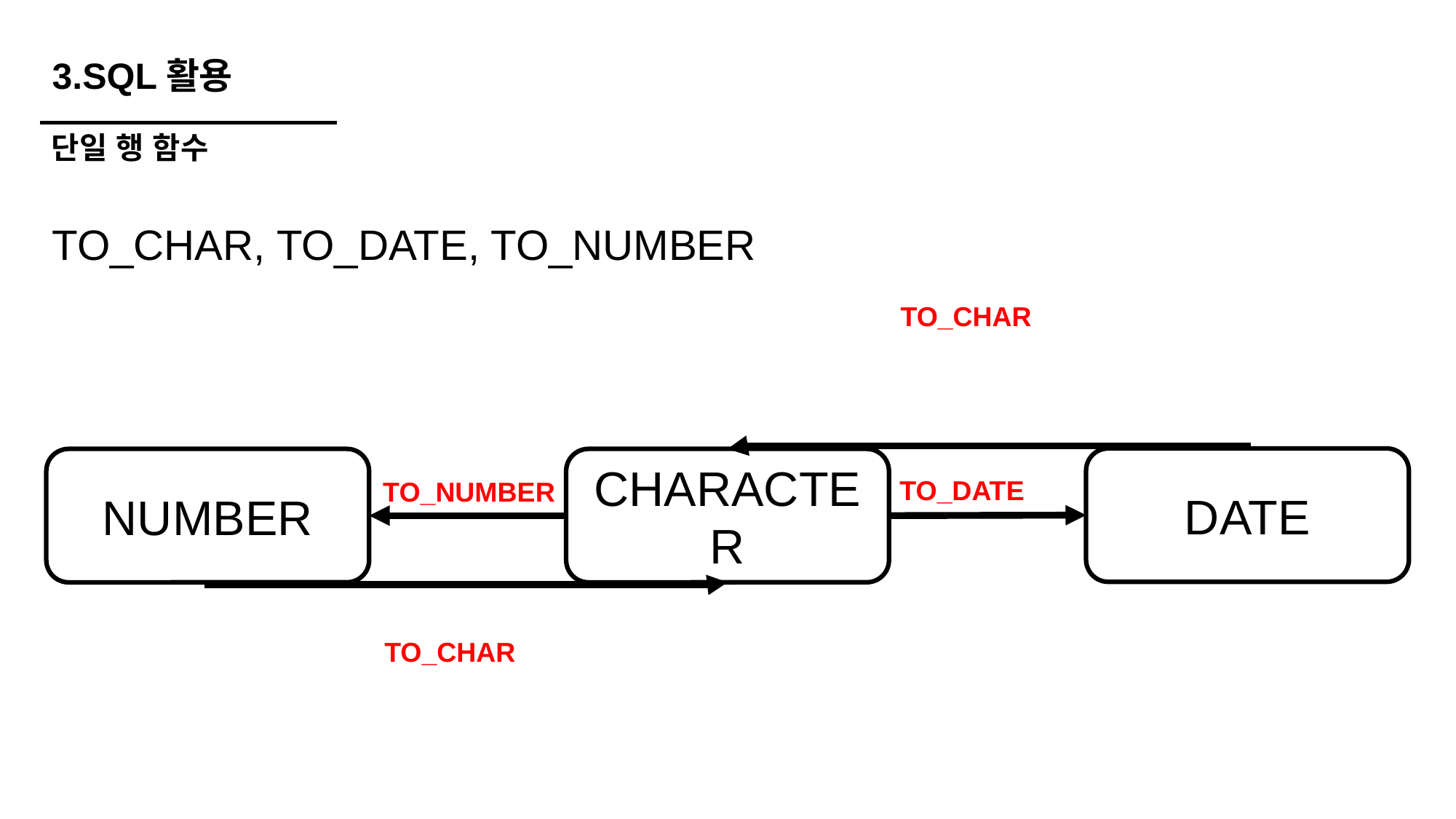

# 3.SQL활용
단일 행 함수
TO_CHAR, TO_DATE, TO_NUMBER
TO_CHAR
DATE
NUMBER
CHARACTER
TO_DATE
TO_NUMBER
TO_CHAR